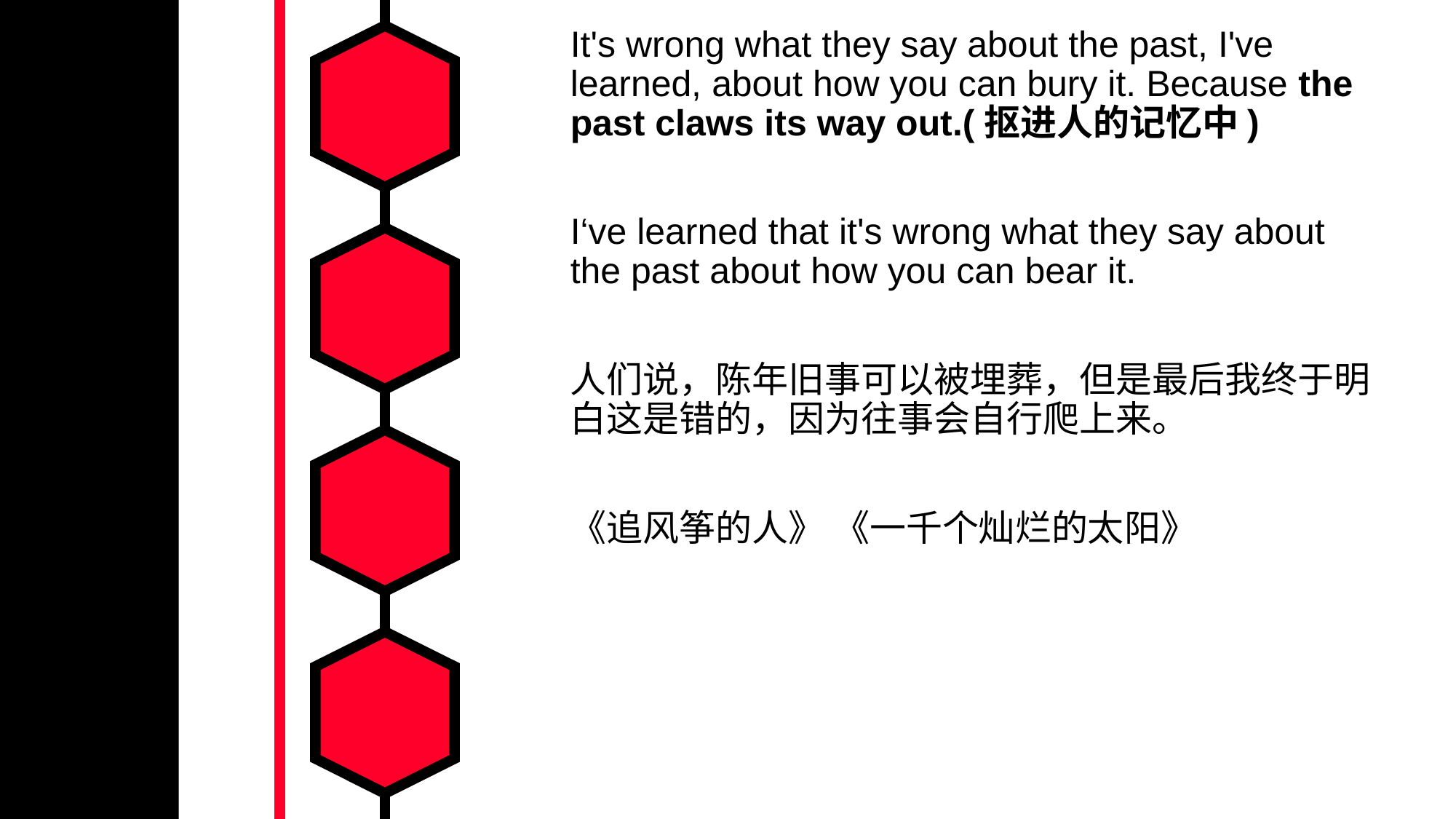

#
It's wrong what they say about the past, I've learned, about how you can bury it. Because the past claws its way out.(抠进人的记忆中)

I‘ve learned that it's wrong what they say about the past about how you can bear it.

人们说，陈年旧事可以被埋葬，但是最后我终于明白这是错的，因为往事会自行爬上来。

《追风筝的人》 《一千个灿烂的太阳》